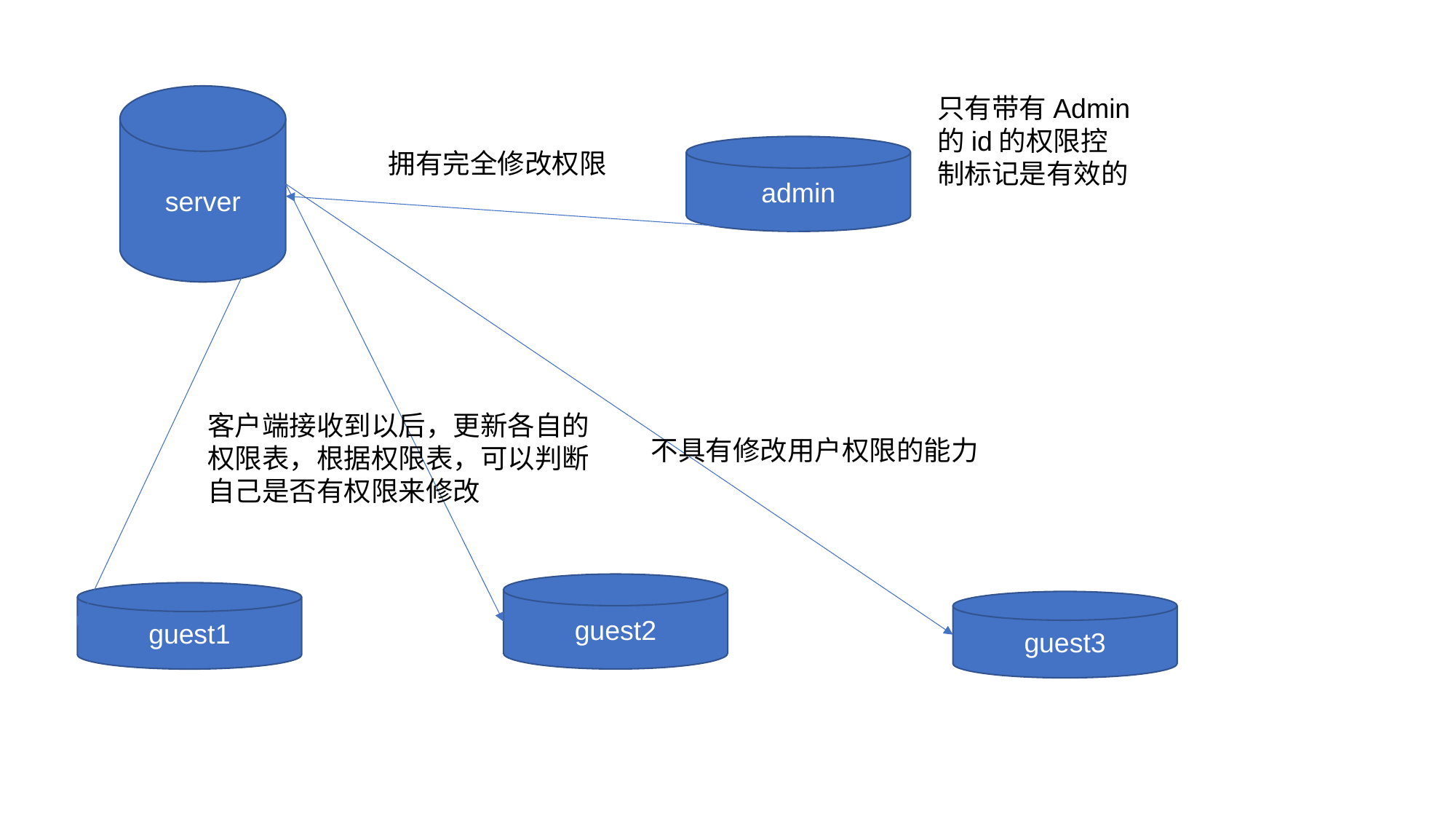

server
只有带有Admin的id的权限控制标记是有效的
admin
拥有完全修改权限
客户端接收到以后，更新各自的权限表，根据权限表，可以判断自己是否有权限来修改
不具有修改用户权限的能力
guest2
guest1
guest3